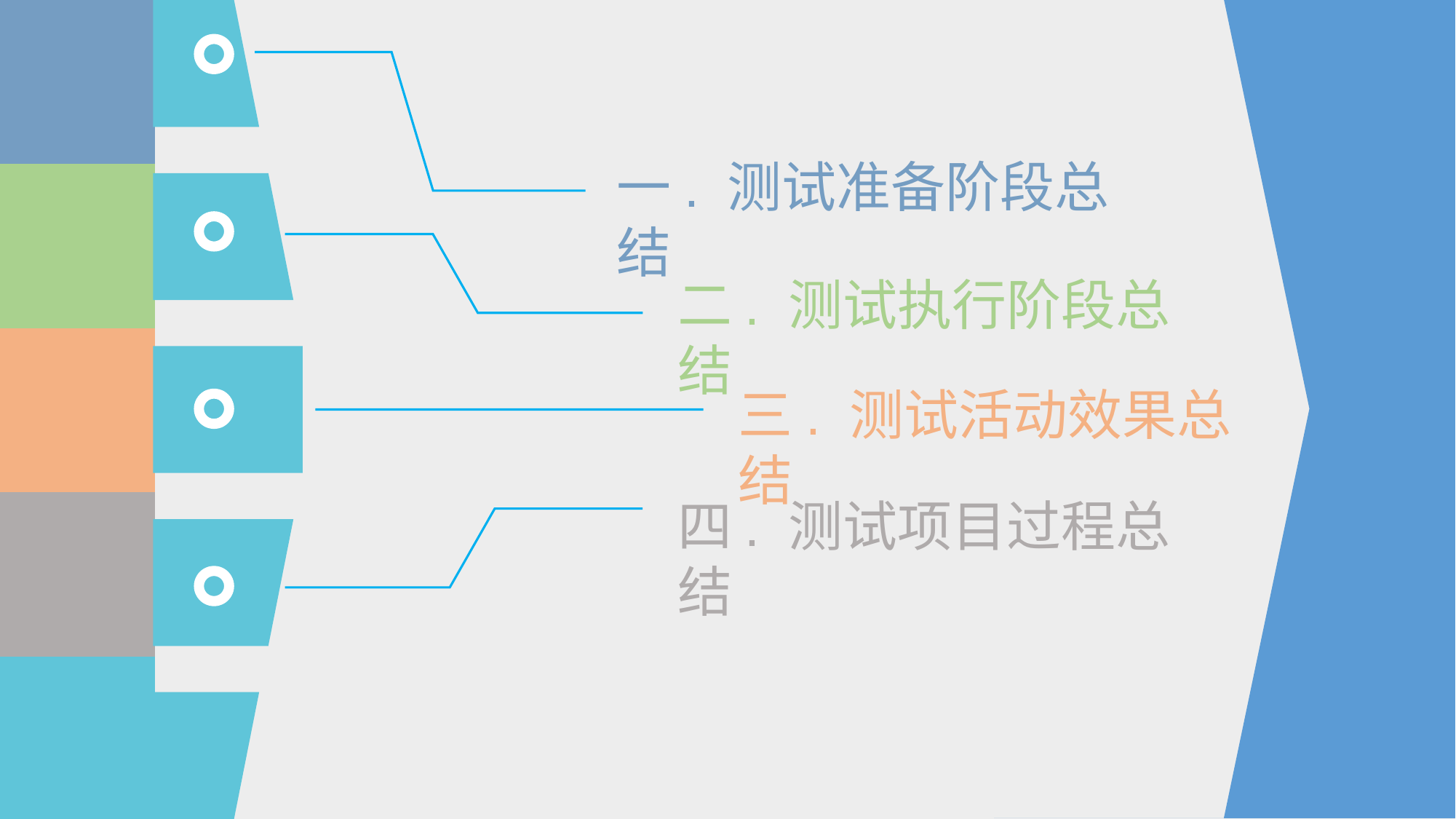

|  |
| --- |
|  |
|  |
|  |
|  |

一. 测试准备阶段总结

二. 测试执行阶段总结
-----
三. 测试活动效果总结

四. 测试项目过程总结